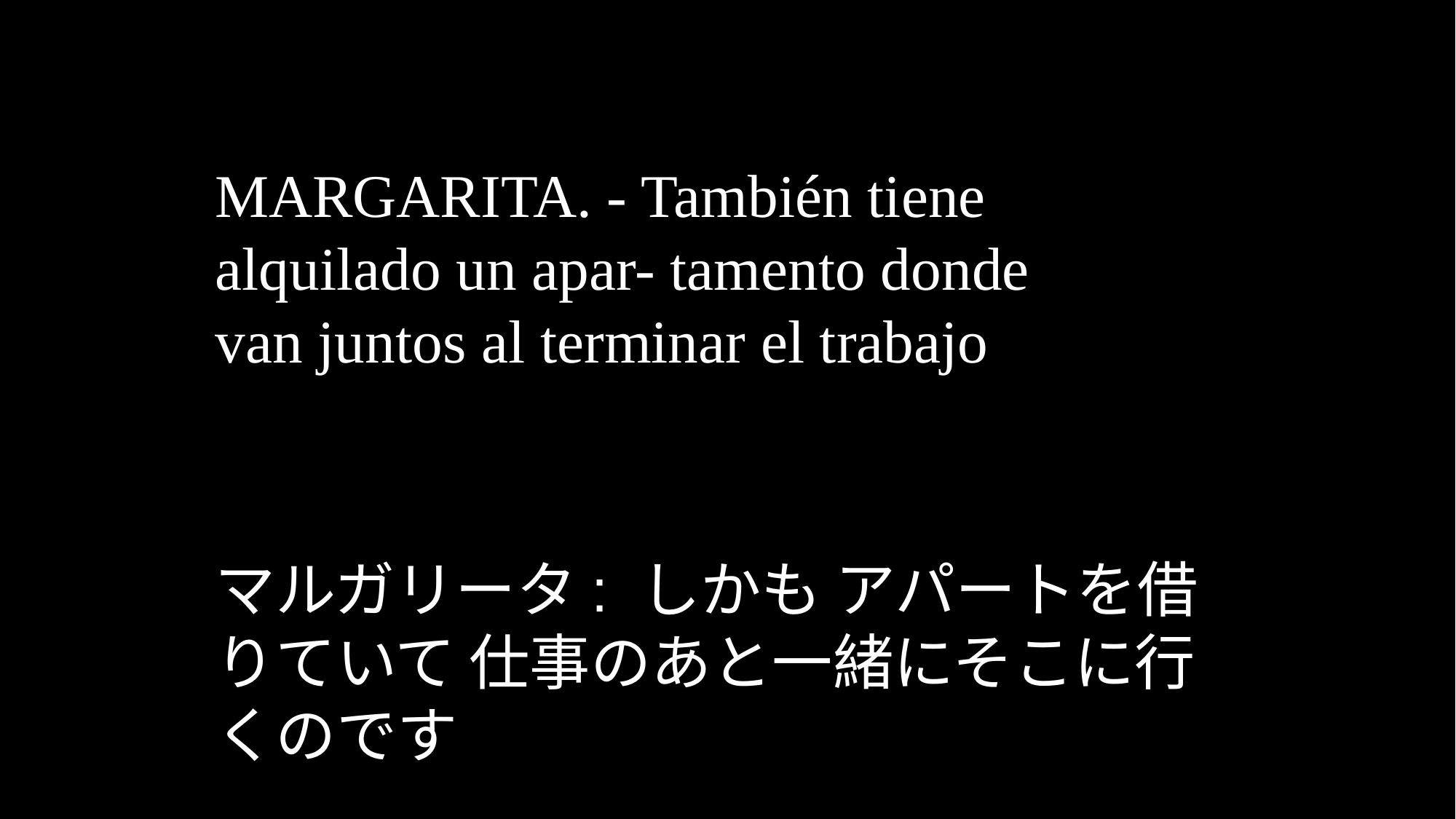

MARGARITA. - También tiene alquilado un apar- tamento donde van juntos al terminar el trabajo

マルガリータ: しかも アパートを借りていて 仕事のあと一緒にそこに行くのです